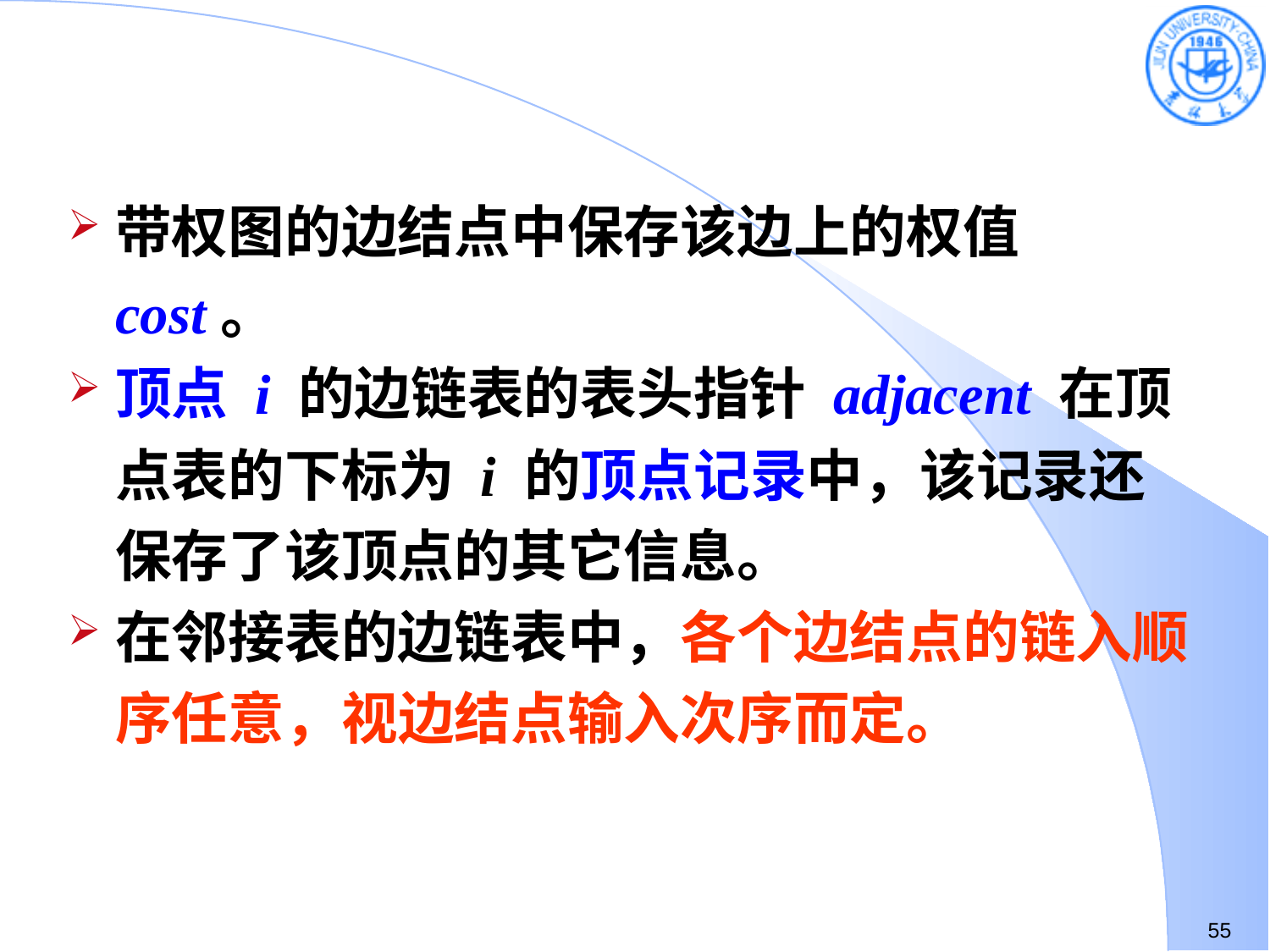

带权图的边结点中保存该边上的权值 cost。
顶点 i 的边链表的表头指针 adjacent 在顶点表的下标为 i 的顶点记录中，该记录还保存了该顶点的其它信息。
在邻接表的边链表中，各个边结点的链入顺序任意，视边结点输入次序而定。